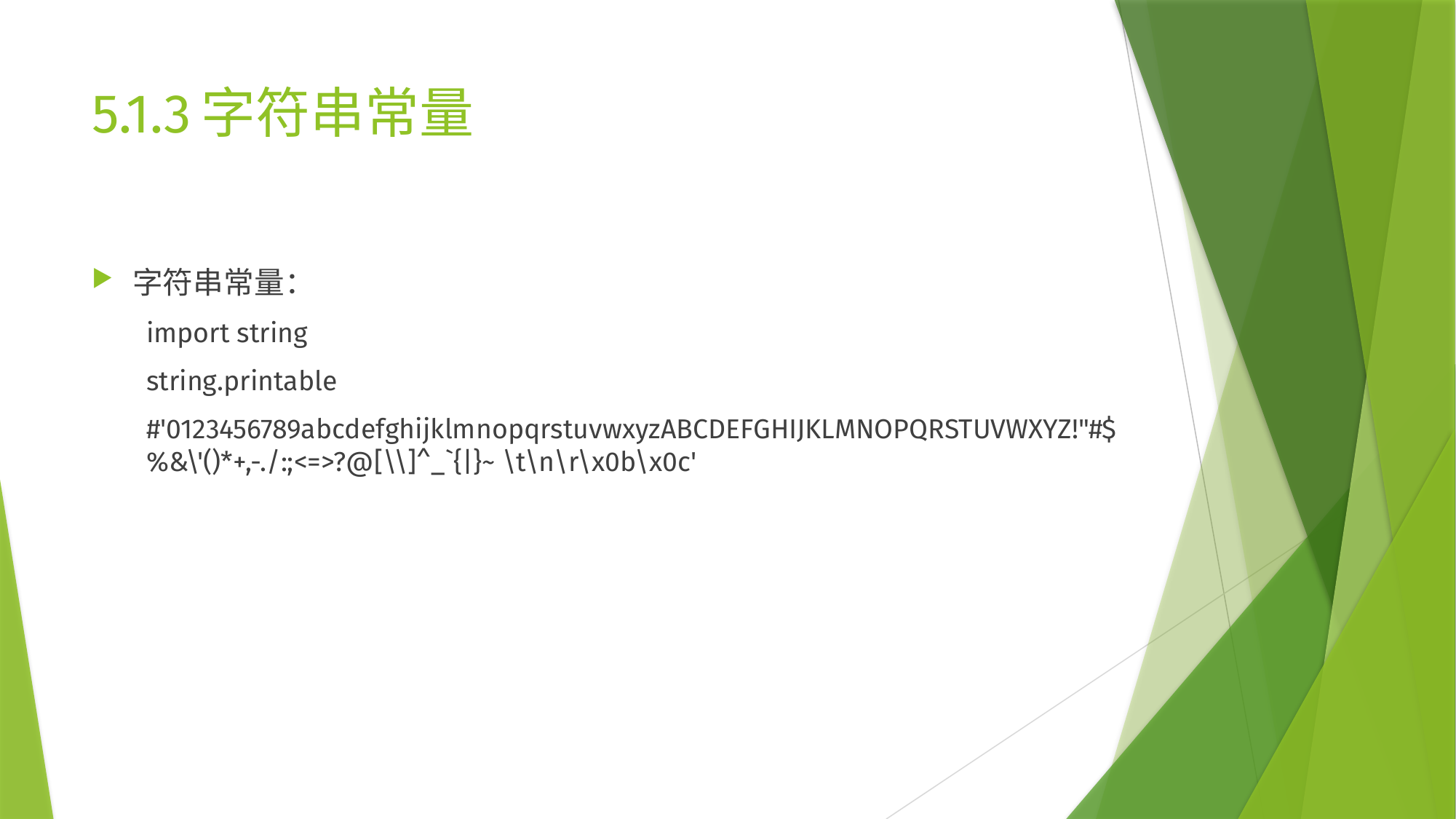

# 5.1.3	字符串常量
字符串常量：
import string
string.printable
#'0123456789abcdefghijklmnopqrstuvwxyzABCDEFGHIJKLMNOPQRSTUVWXYZ!"#$%&\'()*+,-./:;<=>?@[\\]^_`{|}~ \t\n\r\x0b\x0c'